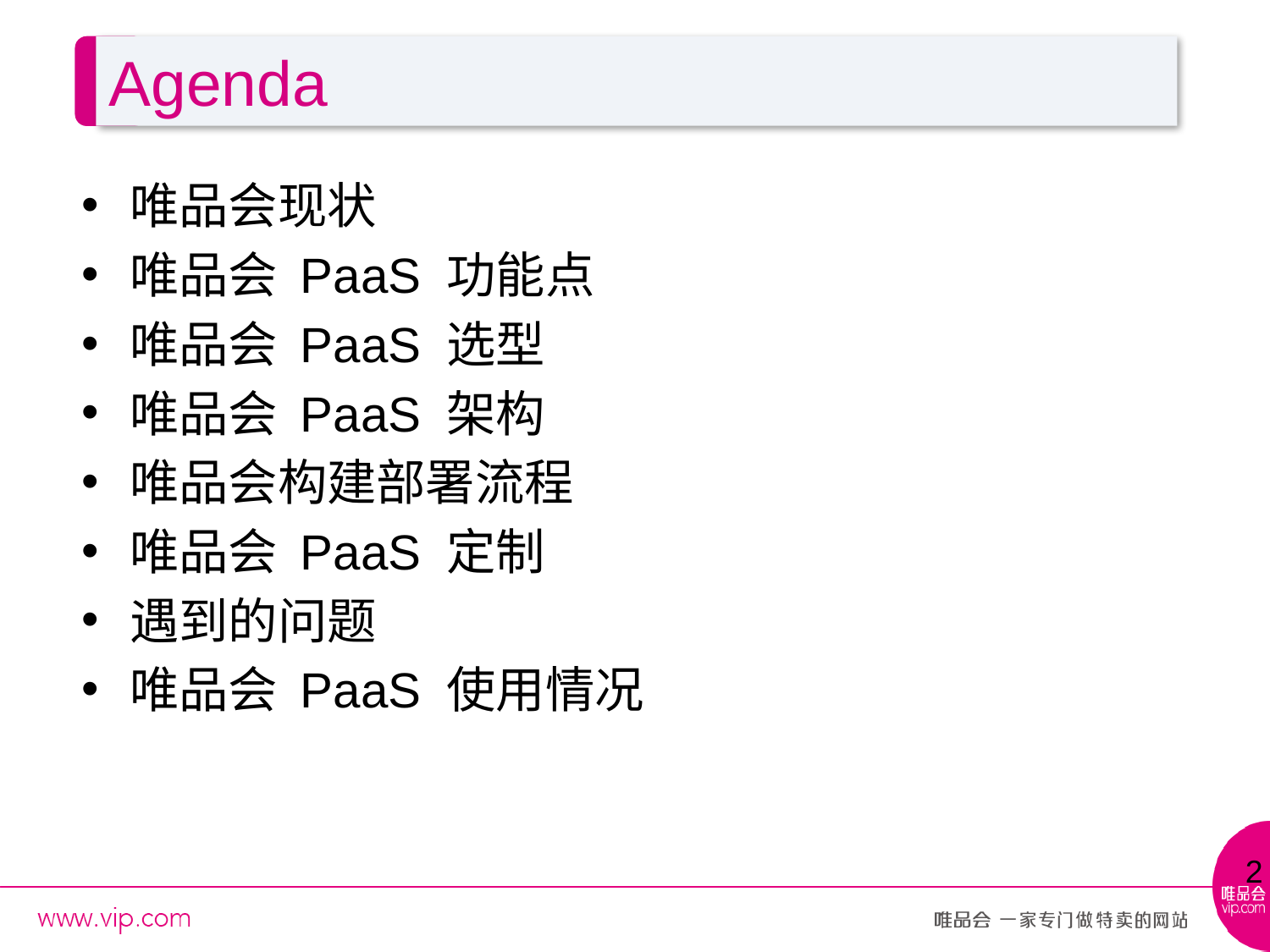

# Agenda
唯品会现状
唯品会 PaaS 功能点
唯品会 PaaS 选型
唯品会 PaaS 架构
唯品会构建部署流程
唯品会 PaaS 定制
遇到的问题
唯品会 PaaS 使用情况